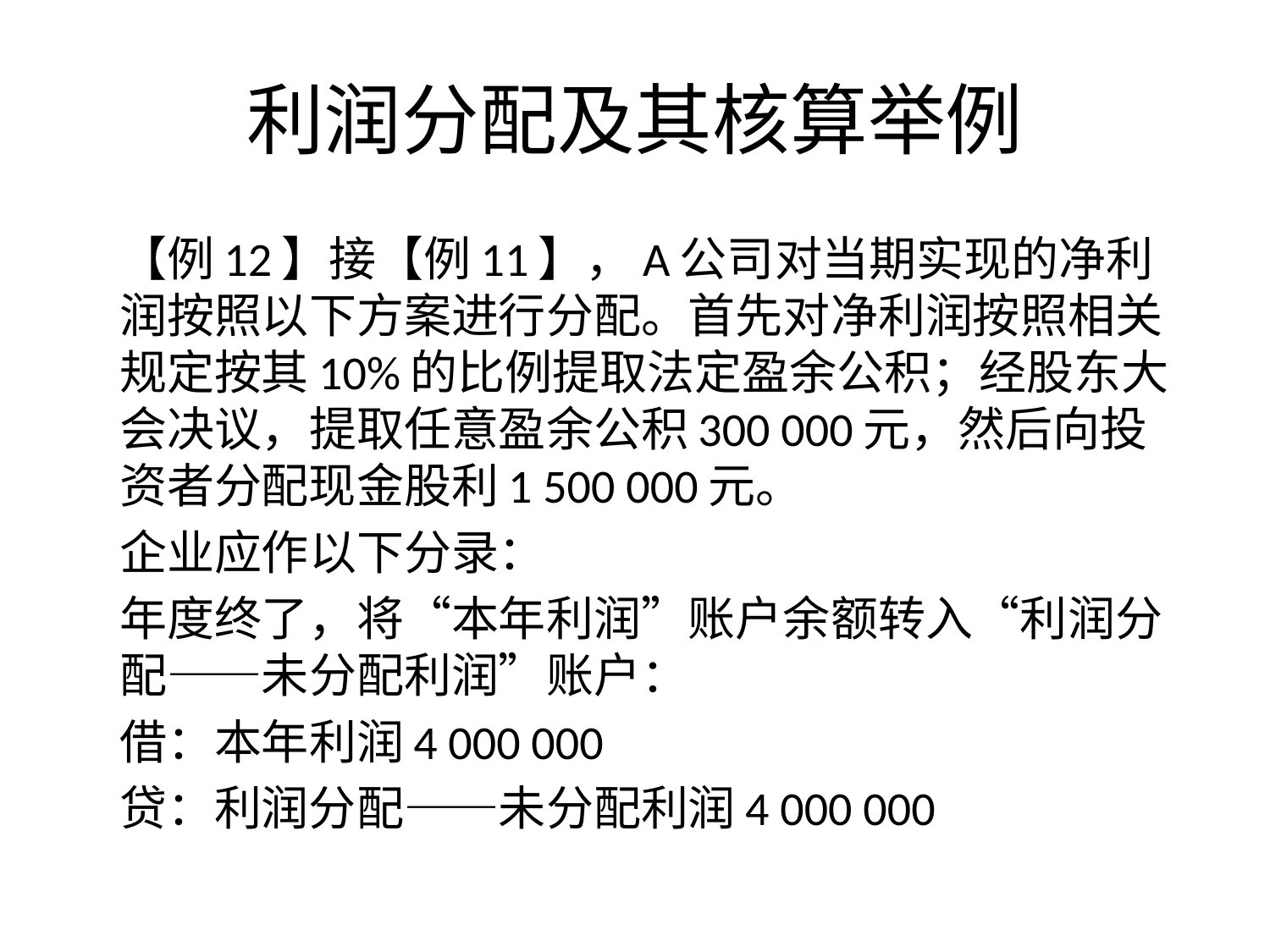

# 利润分配及其核算举例
	【例12】接【例11】，A公司对当期实现的净利润按照以下方案进行分配。首先对净利润按照相关规定按其10%的比例提取法定盈余公积；经股东大会决议，提取任意盈余公积300 000元，然后向投资者分配现金股利1 500 000元。
	企业应作以下分录：
	年度终了，将“本年利润”账户余额转入“利润分配——未分配利润”账户：
	借：本年利润4 000 000
		贷：利润分配——未分配利润4 000 000